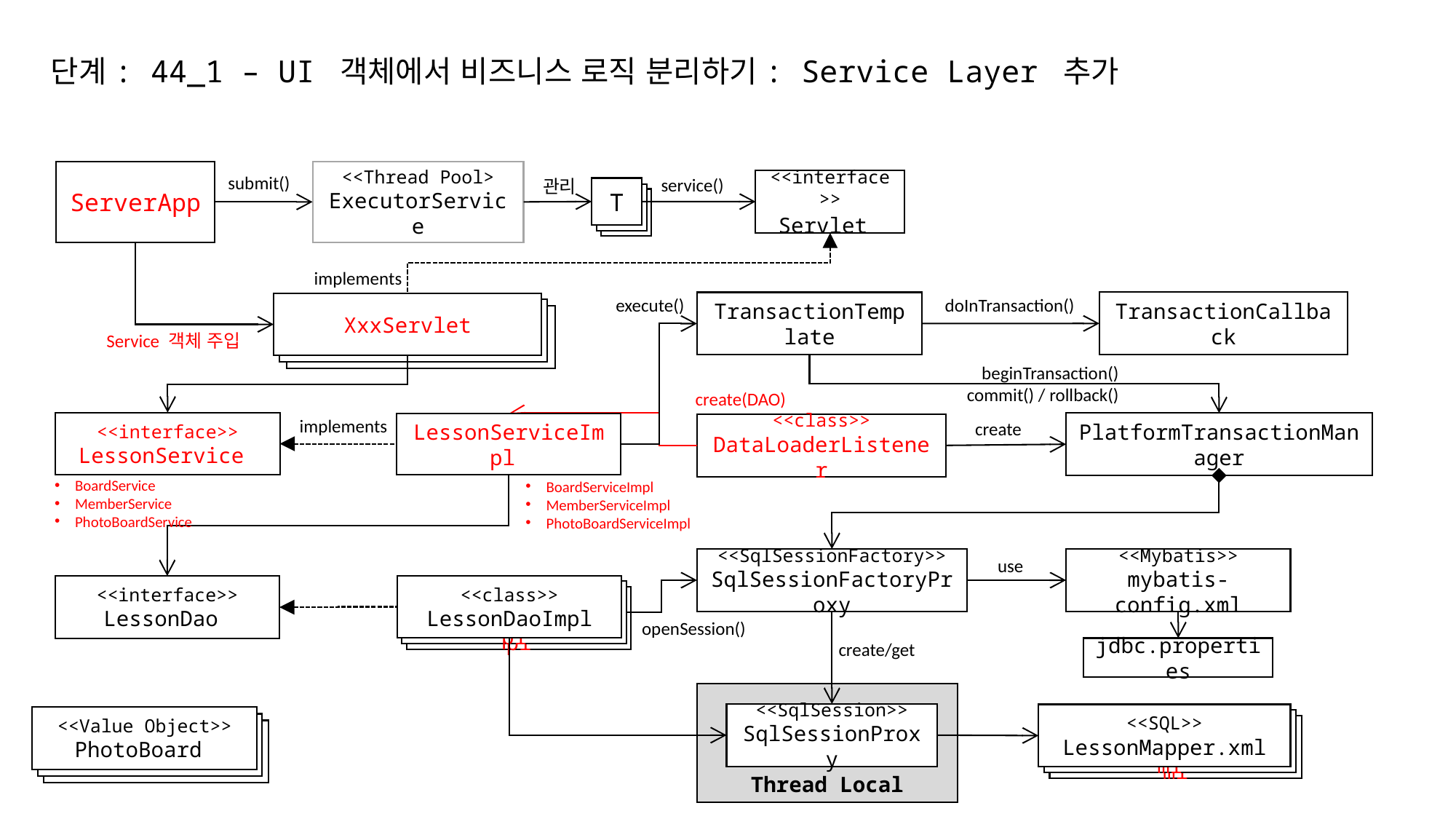

단계: 44_1 – UI 객체에서 비즈니스 로직 분리하기: Service Layer 추가
ServerApp
<<Thread Pool>
ExecutorService
submit()
service()
관리
<<interface>>
Servlet
T
T
T
implements
execute()
doInTransaction()
TransactionCallback
TransactionTemplate
XxxServlet
PhotoBoardListServlet
PhotoBoardListServlet
Service 객체 주입
beginTransaction()
commit() / rollback()
create(DAO)
implements
create
<<interface>>
LessonService
PlatformTransactionManager
LessonServiceImpl
<<class>>
DataLoaderListener
BoardService
MemberService
PhotoBoardService
BoardServiceImpl
MemberServiceImpl
PhotoBoardServiceImpl
<<Mybatis>>
mybatis-config.xml
<<SqlSessionFactory>>
SqlSessionFactoryProxy
use
<<class>>
LessonDaoImpl
<<interface>>
LessonDao
<<class>>
PhotoBoardDaoImpl
<<class>>
PhotoBoardDaoImpl
openSession()
create/get
jdbc.properties
Thread Local
<<SqlSession>>
SqlSessionProxy
<<SQL>>
LessonMapper.xml
<<Value Object>>
PhotoBoard
<<SQL>>
PhotoBoardMapper.xml
<<Value Object>>
PhotoFile
<<SQL>>
PhotoBoardMapper.xml
<<Value Object>>
PhotoFile